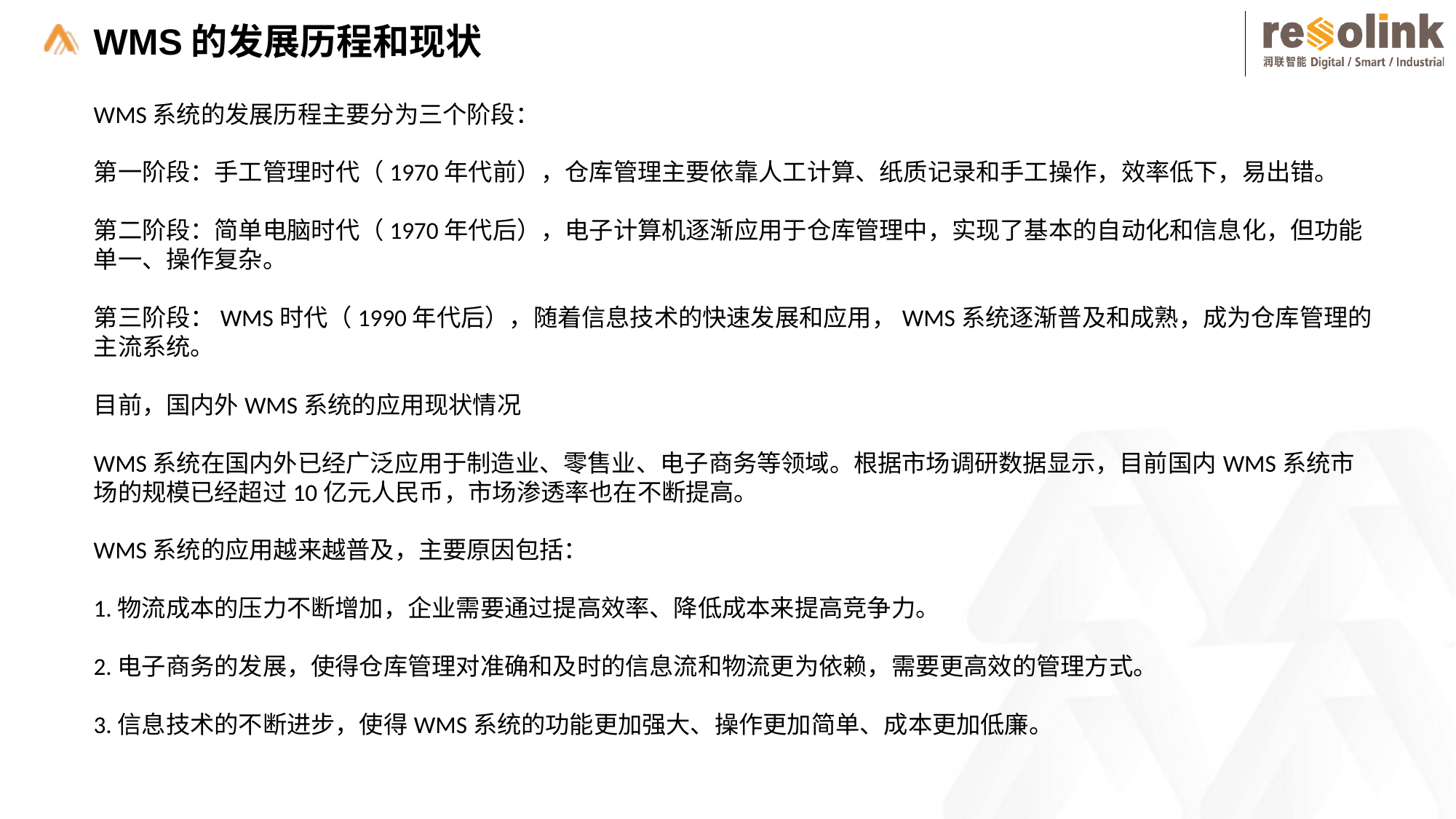

WMS的发展历程和现状
WMS系统的发展历程主要分为三个阶段：

第一阶段：手工管理时代（1970年代前），仓库管理主要依靠人工计算、纸质记录和手工操作，效率低下，易出错。

第二阶段：简单电脑时代（1970年代后），电子计算机逐渐应用于仓库管理中，实现了基本的自动化和信息化，但功能单一、操作复杂。

第三阶段：WMS时代（1990年代后），随着信息技术的快速发展和应用，WMS系统逐渐普及和成熟，成为仓库管理的主流系统。

目前，国内外WMS系统的应用现状情况

WMS系统在国内外已经广泛应用于制造业、零售业、电子商务等领域。根据市场调研数据显示，目前国内WMS系统市场的规模已经超过10亿元人民币，市场渗透率也在不断提高。

WMS系统的应用越来越普及，主要原因包括：

1.物流成本的压力不断增加，企业需要通过提高效率、降低成本来提高竞争力。

2.电子商务的发展，使得仓库管理对准确和及时的信息流和物流更为依赖，需要更高效的管理方式。

3.信息技术的不断进步，使得WMS系统的功能更加强大、操作更加简单、成本更加低廉。